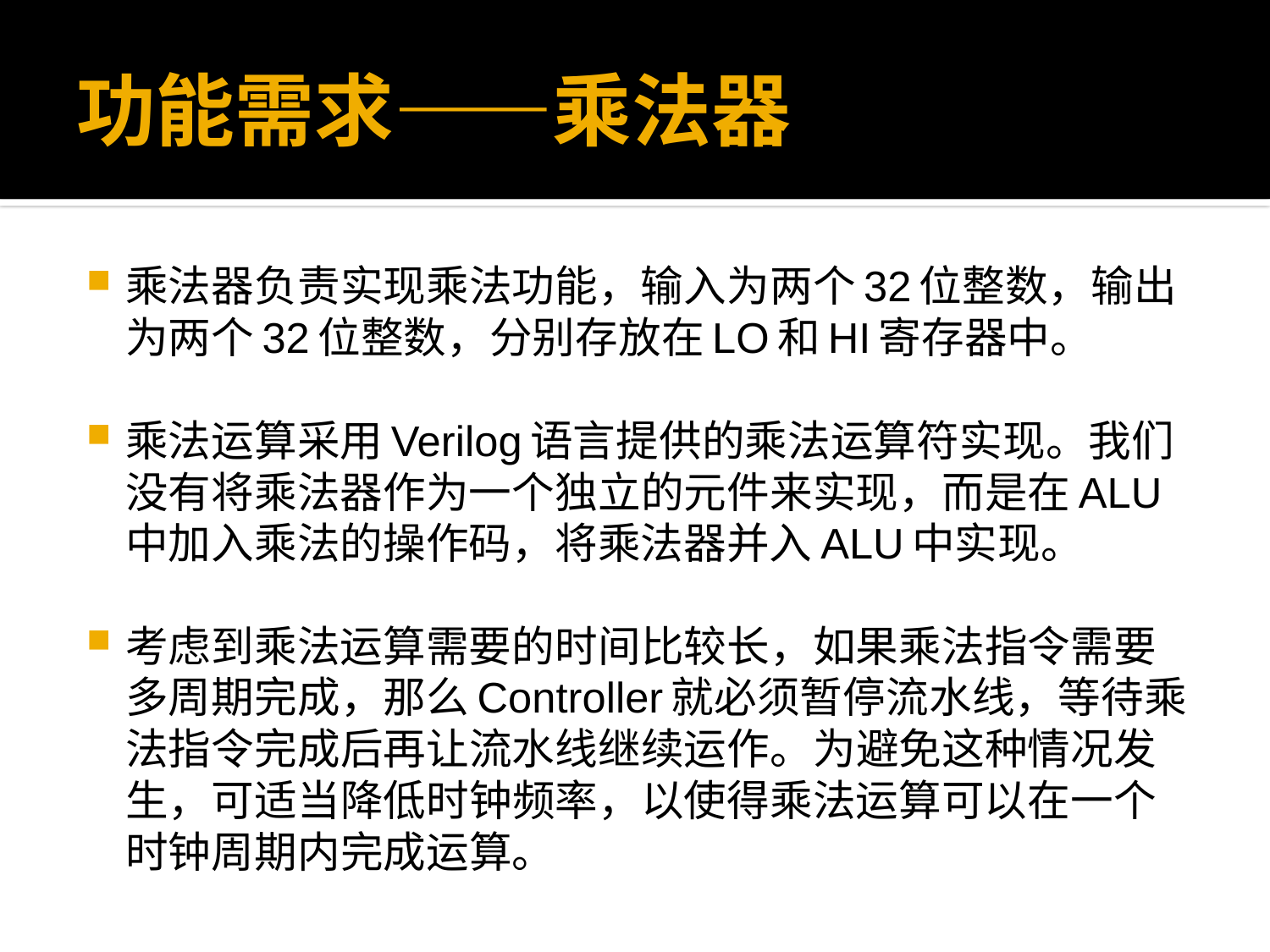

# 功能需求——乘法器
乘法器负责实现乘法功能，输入为两个32位整数，输出为两个32位整数，分别存放在LO和HI寄存器中。

乘法运算采用Verilog语言提供的乘法运算符实现。我们没有将乘法器作为一个独立的元件来实现，而是在ALU中加入乘法的操作码，将乘法器并入ALU中实现。

考虑到乘法运算需要的时间比较长，如果乘法指令需要多周期完成，那么Controller就必须暂停流水线，等待乘法指令完成后再让流水线继续运作。为避免这种情况发生，可适当降低时钟频率，以使得乘法运算可以在一个时钟周期内完成运算。